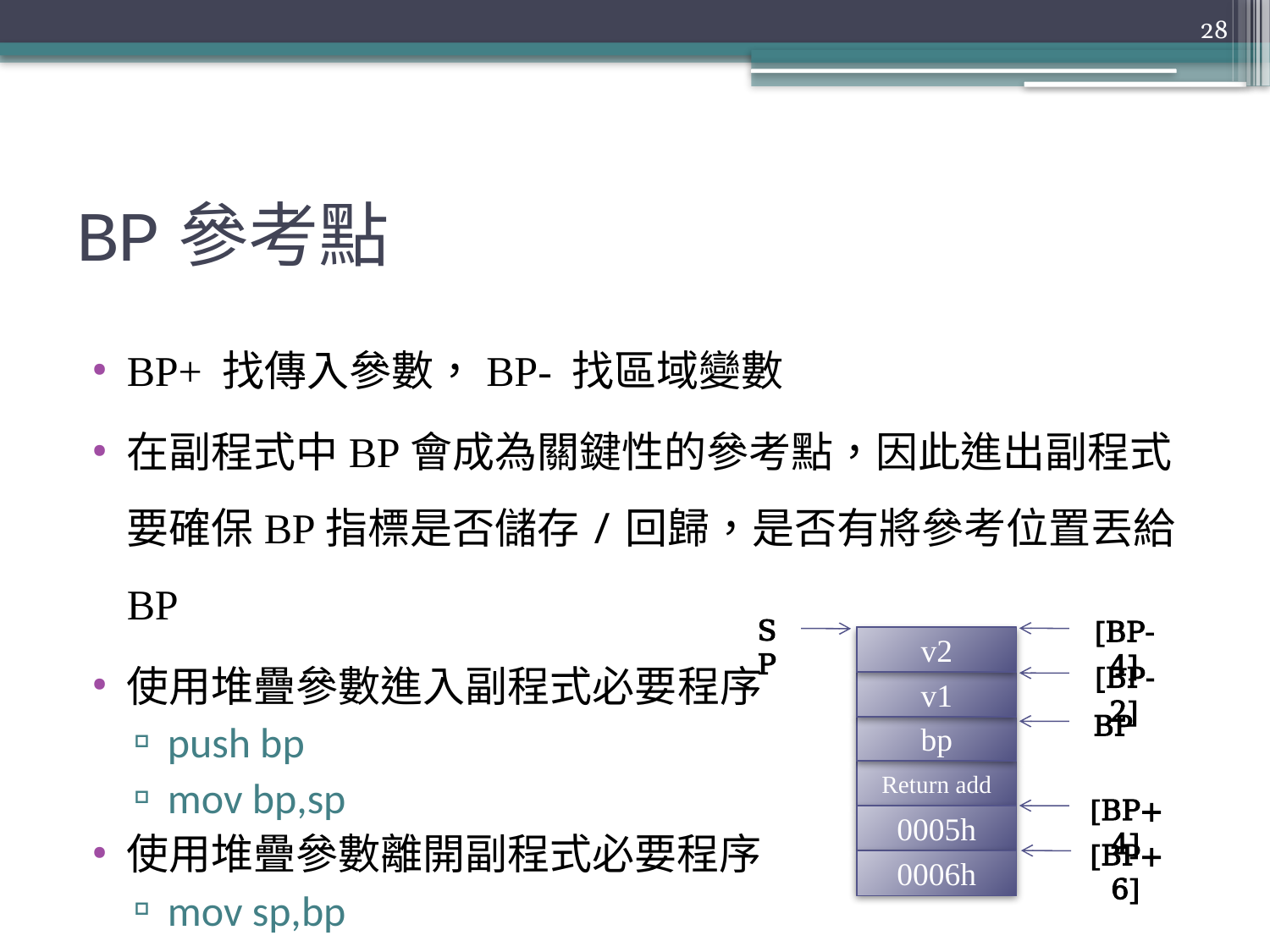

28
# BP參考點
BP+ 找傳入參數，BP- 找區域變數
在副程式中BP會成為關鍵性的參考點，因此進出副程式要確保BP指標是否儲存/回歸，是否有將參考位置丟給BP
使用堆疊參數進入副程式必要程序
push bp
mov bp,sp
使用堆疊參數離開副程式必要程序
mov sp,bp
pop bp

SP
[BP-4]
[BP-2]
 BP
[BP+4]
[BP+6]
v2
v1
bp
Return add
0005h
0006h